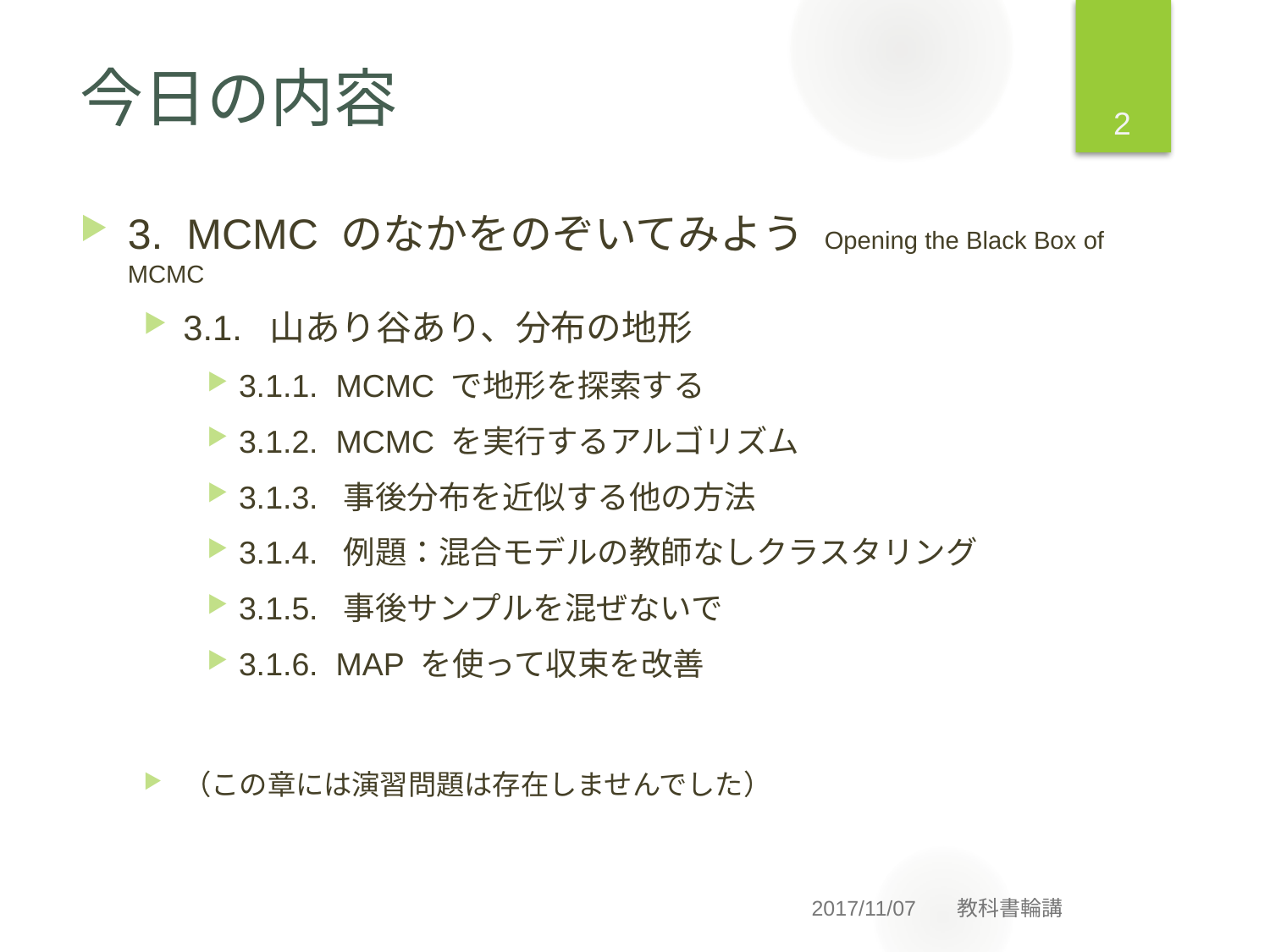

2
# 今日の内容
3.  MCMC のなかをのぞいてみよう Opening the Black Box of MCMC
3.1.  山あり谷あり、分布の地形
3.1.1.  MCMC で地形を探索する
3.1.2.  MCMC を実行するアルゴリズム
3.1.3.  事後分布を近似する他の方法
3.1.4.  例題：混合モデルの教師なしクラスタリング
3.1.5.  事後サンプルを混ぜないで
3.1.6.  MAP を使って収束を改善

（この章には演習問題は存在しませんでした）

2017/11/07      教科書輪講